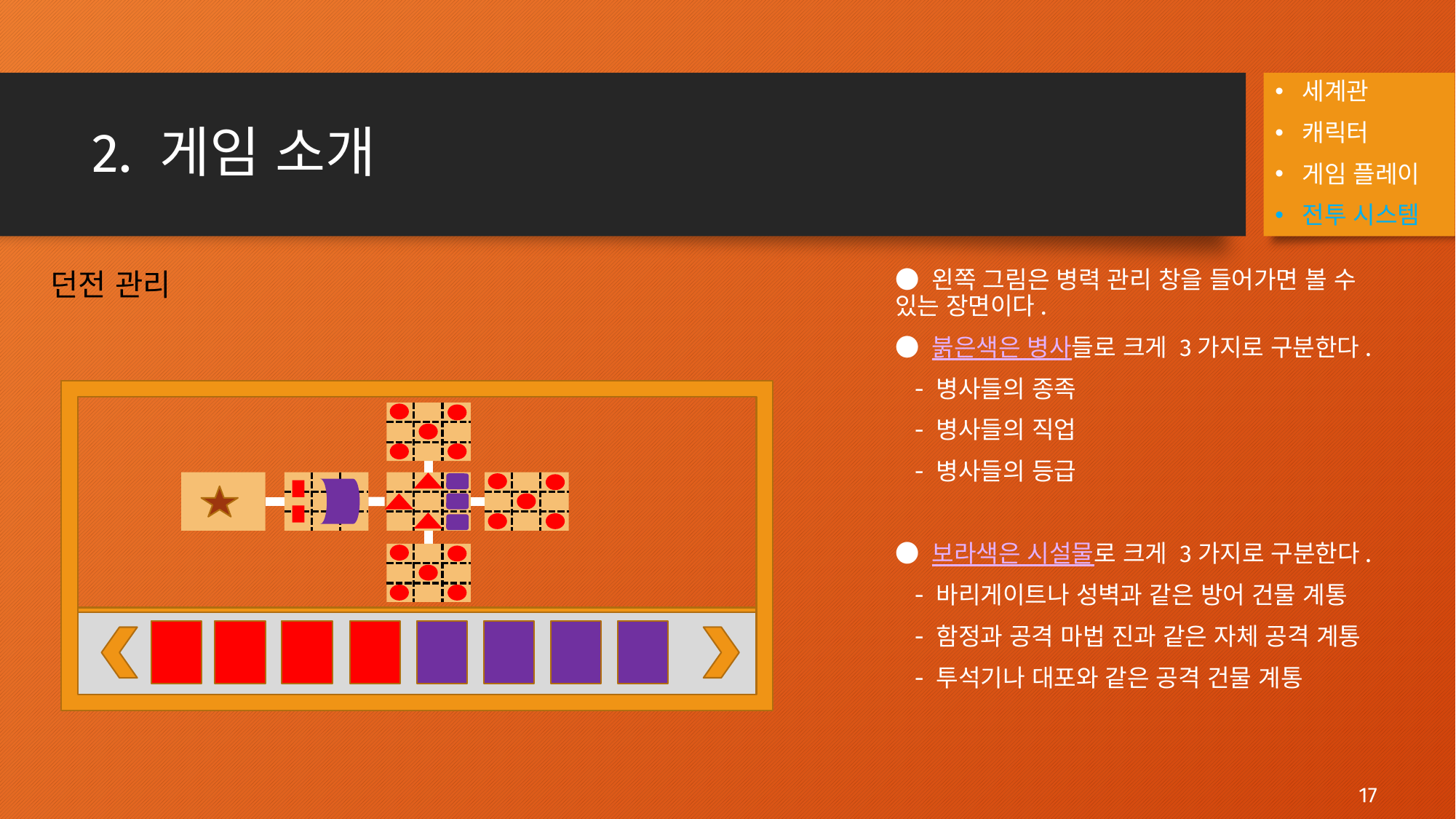

세계관
캐릭터
게임 플레이
전투 시스템
# 2. 게임 소개
● 왼쪽 그림은 병력 관리 창을 들어가면 볼 수 있는 장면이다.
● 붉은색은 병사들로 크게 3가지로 구분한다.
   - 병사들의 종족
   - 병사들의 직업
   - 병사들의 등급

● 보라색은 시설물로 크게 3가지로 구분한다.
   - 바리게이트나 성벽과 같은 방어 건물 계통
   - 함정과 공격 마법 진과 같은 자체 공격 계통
   - 투석기나 대포와 같은 공격 건물 계통

던전 관리

17